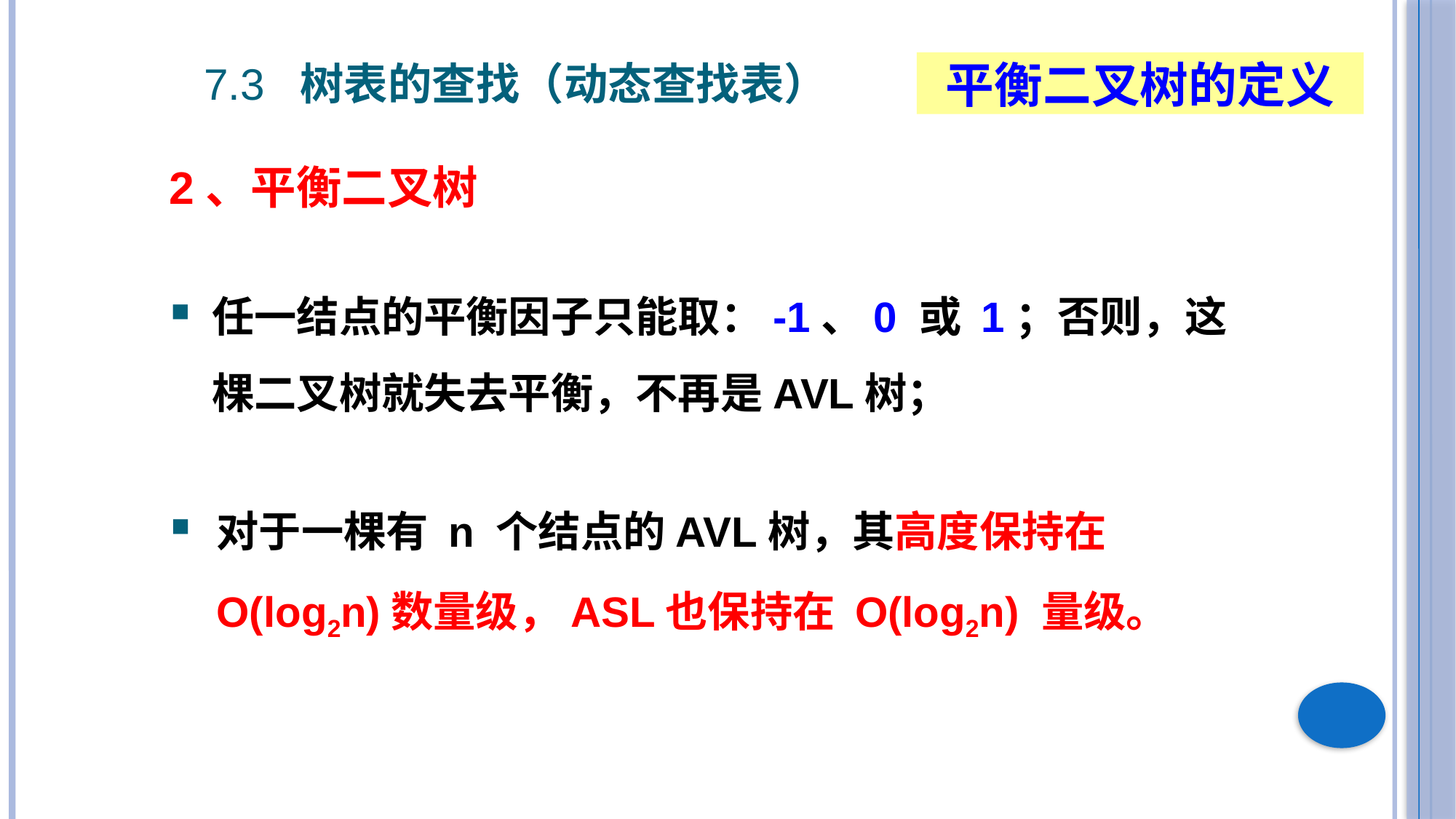

7.3  树表的查找（动态查找表）
平衡二叉树的定义
2、平衡二叉树
任一结点的平衡因子只能取：-1、0 或 1；否则，这棵二叉树就失去平衡，不再是AVL树；
对于一棵有 n 个结点的AVL树，其高度保持在 O(log2n)数量级，ASL也保持在 O(log2n) 量级。